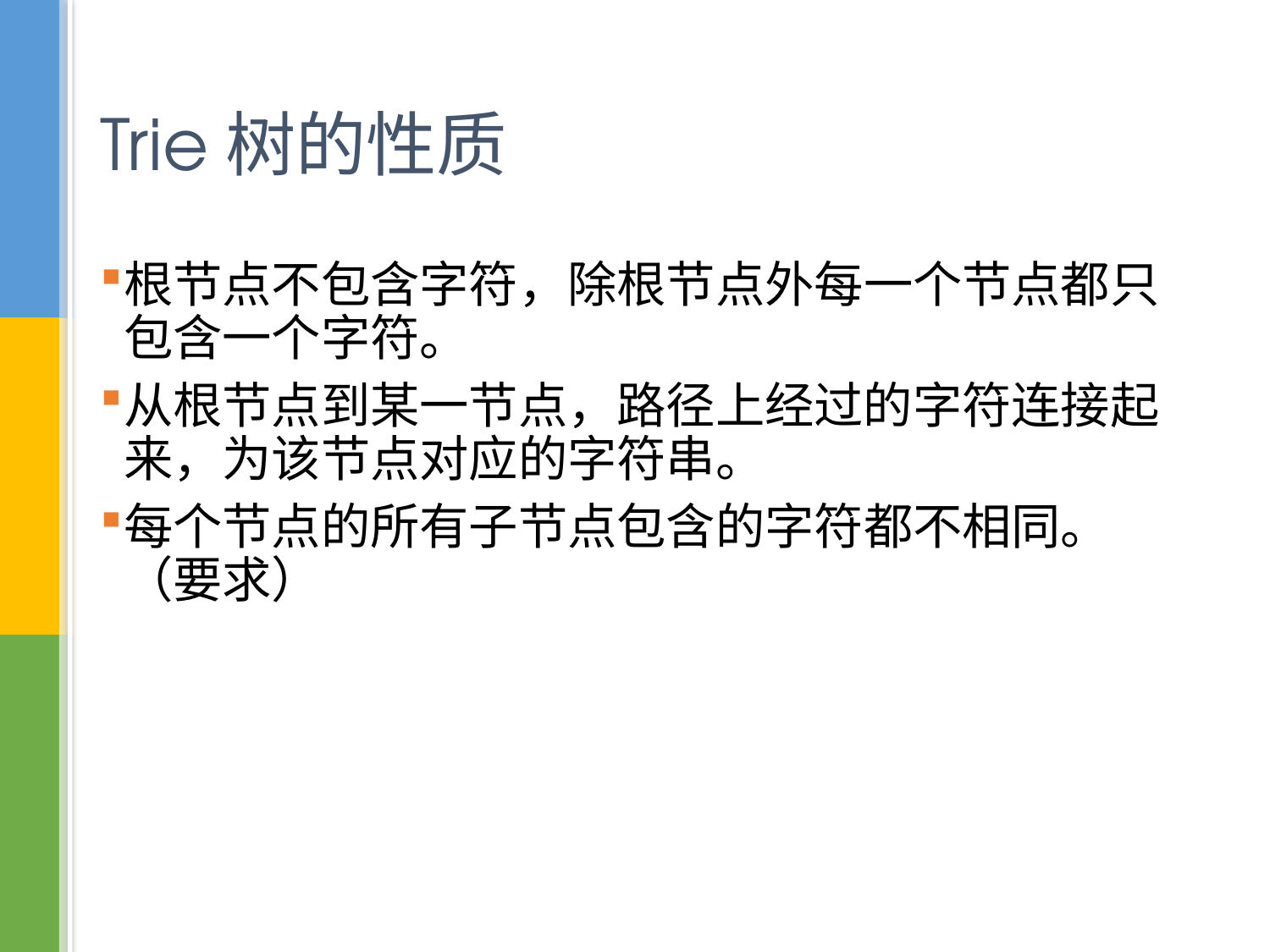

# Trie树的性质
根节点不包含字符，除根节点外每一个节点都只包含一个字符。
从根节点到某一节点，路径上经过的字符连接起来，为该节点对应的字符串。
每个节点的所有子节点包含的字符都不相同。 （要求）